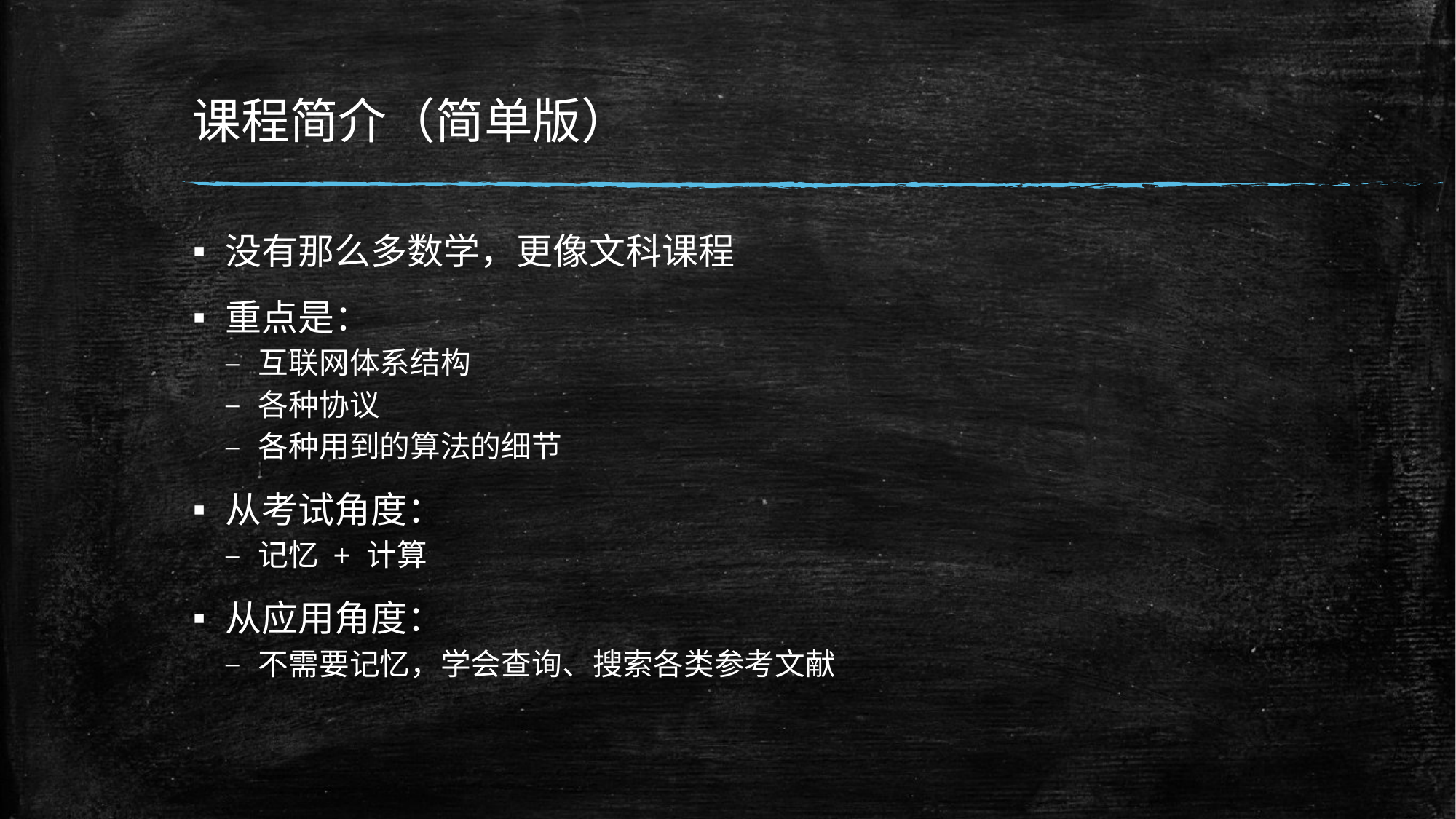

# 课程简介（简单版）
没有那么多数学，更像文科课程
重点是：
互联网体系结构
各种协议
各种用到的算法的细节
从考试角度：
记忆 + 计算
从应用角度：
不需要记忆，学会查询、搜索各类参考文献